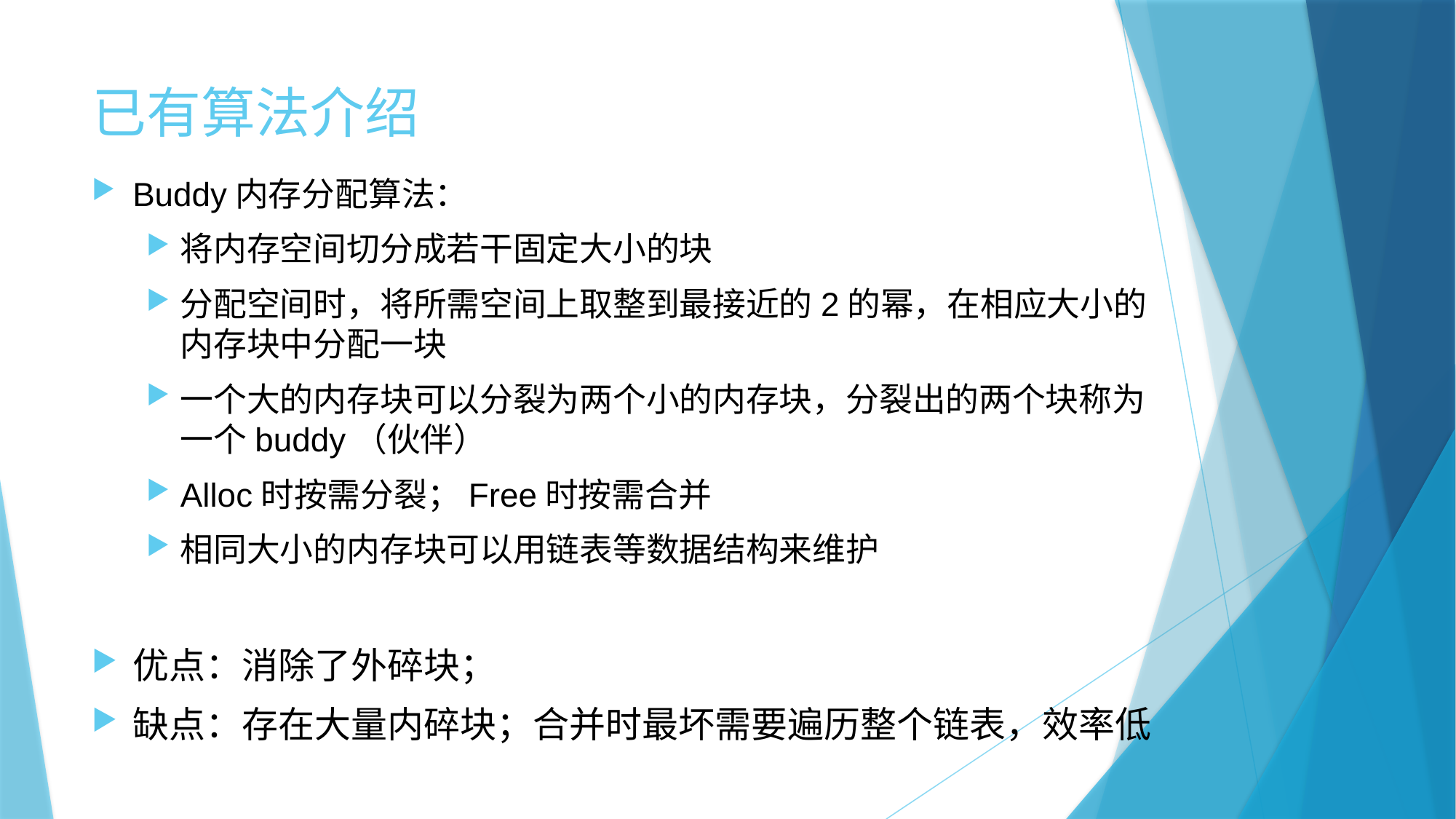

# 已有算法介绍
Buddy内存分配算法：
将内存空间切分成若干固定大小的块
分配空间时，将所需空间上取整到最接近的2的幂，在相应大小的内存块中分配一块
一个大的内存块可以分裂为两个小的内存块，分裂出的两个块称为一个buddy（伙伴）
Alloc时按需分裂；Free时按需合并
相同大小的内存块可以用链表等数据结构来维护

优点：消除了外碎块；
缺点：存在大量内碎块；合并时最坏需要遍历整个链表，效率低